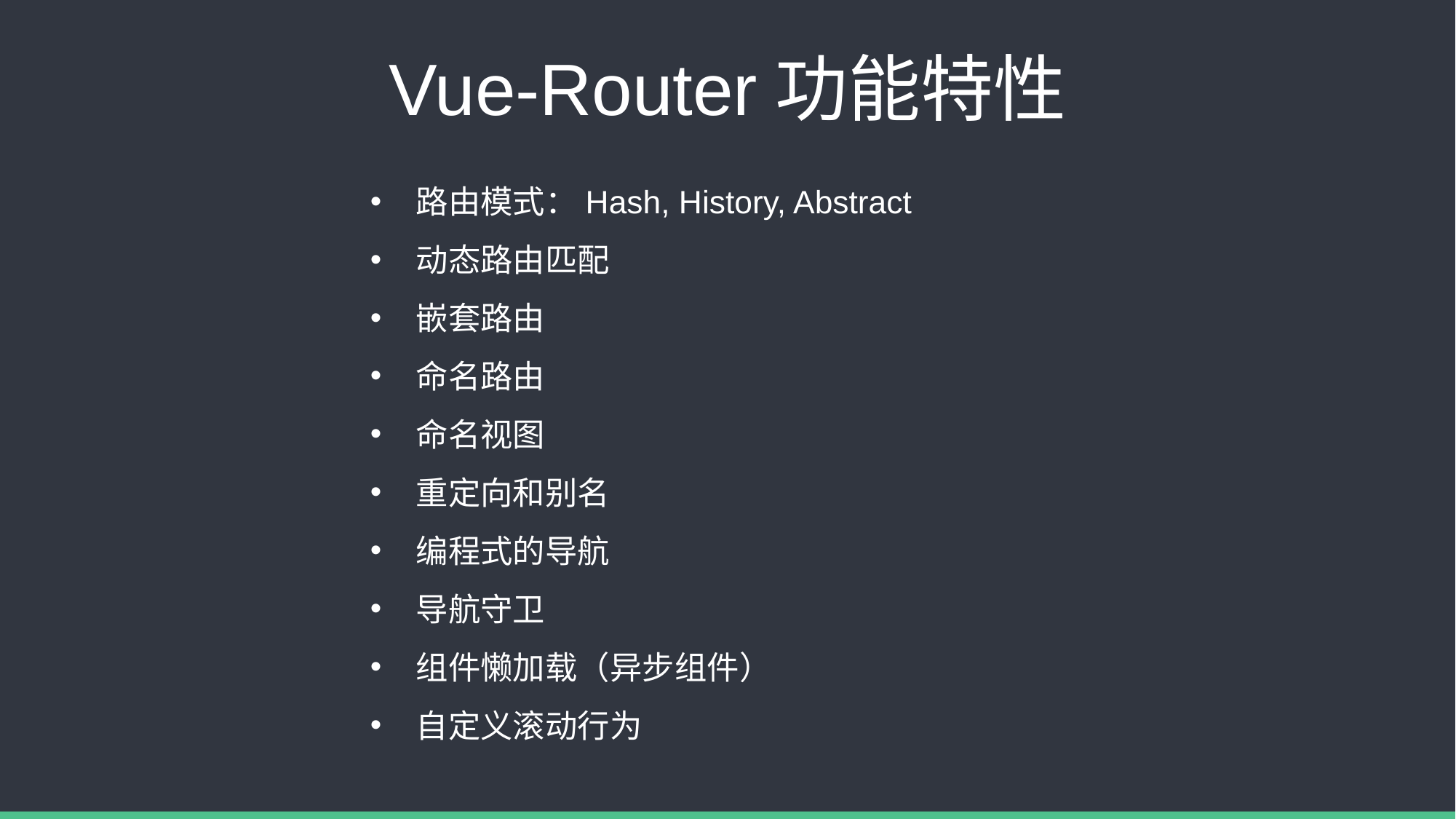

# Vue-Router功能特性
路由模式：Hash, History, Abstract
动态路由匹配
嵌套路由
命名路由
命名视图
重定向和别名
编程式的导航
导航守卫
组件懒加载（异步组件）
自定义滚动行为